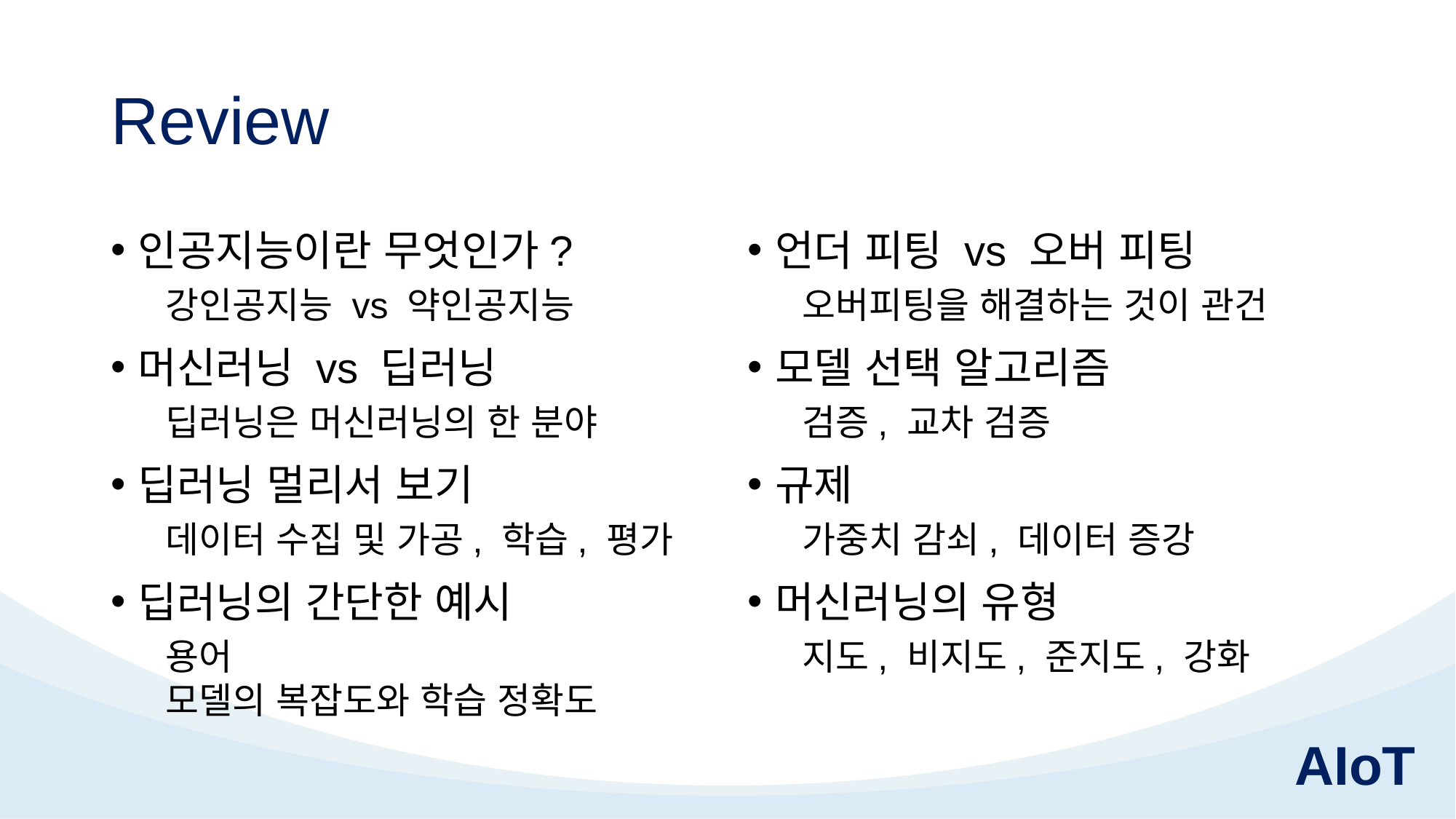

# Review
인공지능이란 무엇인가?
강인공지능 vs 약인공지능
머신러닝 vs 딥러닝
딥러닝은 머신러닝의 한 분야
딥러닝 멀리서 보기
데이터 수집 및 가공, 학습, 평가
딥러닝의 간단한 예시
용어
모델의 복잡도와 학습 정확도

언더 피팅 vs 오버 피팅
오버피팅을 해결하는 것이 관건
모델 선택 알고리즘
검증, 교차 검증
규제
가중치 감쇠, 데이터 증강
머신러닝의 유형
지도, 비지도, 준지도, 강화